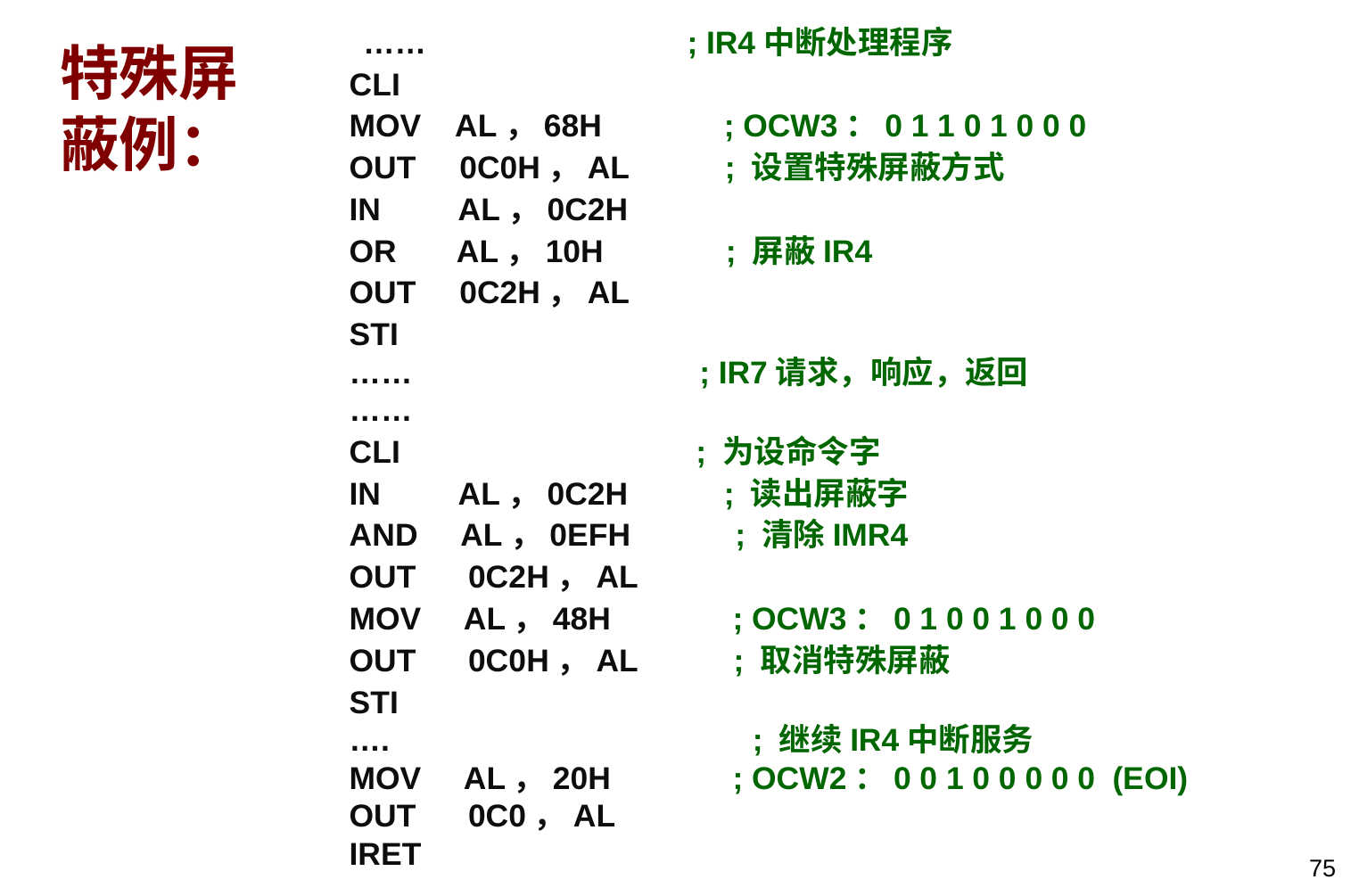

……                              ; IR4中断处理程序
	CLI
	MOV    AL，68H              ; OCW3：0 1 1 0 1 0 0 0
	OUT     0C0H，AL           ; 设置特殊屏蔽方式
	IN         AL，0C2H
	OR       AL，10H              ; 屏蔽IR4
	OUT     0C2H，AL
	STI
	……                                 ; IR7请求，响应，返回
	……
	CLI                                  ; 为设命令字
	IN         AL，0C2H           ; 读出屏蔽字
	AND     AL，0EFH            ; 清除IMR4
	OUT      0C2H，AL
	MOV     AL，48H              ; OCW3：0 1 0 0 1 0 0 0
	OUT      0C0H，AL           ; 取消特殊屏蔽
	STI
	….	                               ; 继续IR4中断服务
	MOV     AL，20H              ; OCW2：0 0 1 0 0 0 0 0  (EOI)
	OUT      0C0，AL
	IRET
# 特殊屏蔽例：
75